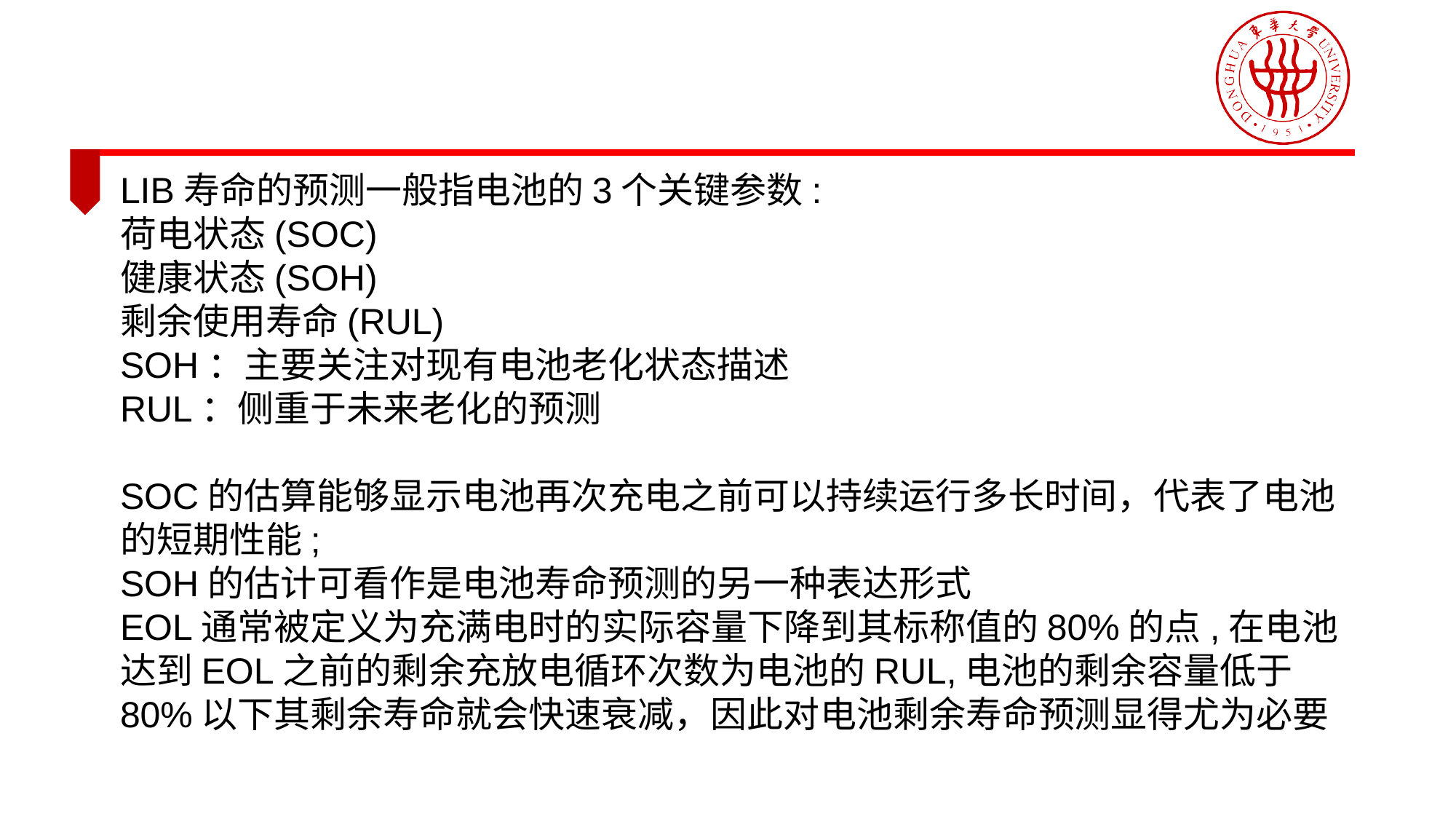

LIB寿命的预测一般指电池的3个关键参数:
荷电状态(SOC)
健康状态(SOH)
剩余使用寿命(RUL)
SOH：主要关注对现有电池老化状态描述
RUL：侧重于未来老化的预测

SOC的估算能够显示电池再次充电之前可以持续运行多长时间，代表了电池的短期性能;
SOH的估计可看作是电池寿命预测的另一种表达形式
EOL通常被定义为充满电时的实际容量下降到其标称值的80%的点,在电池达到EOL之前的剩余充放电循环次数为电池的RUL,电池的剩余容量低于80%以下其剩余寿命就会快速衰减，因此对电池剩余寿命预测显得尤为必要